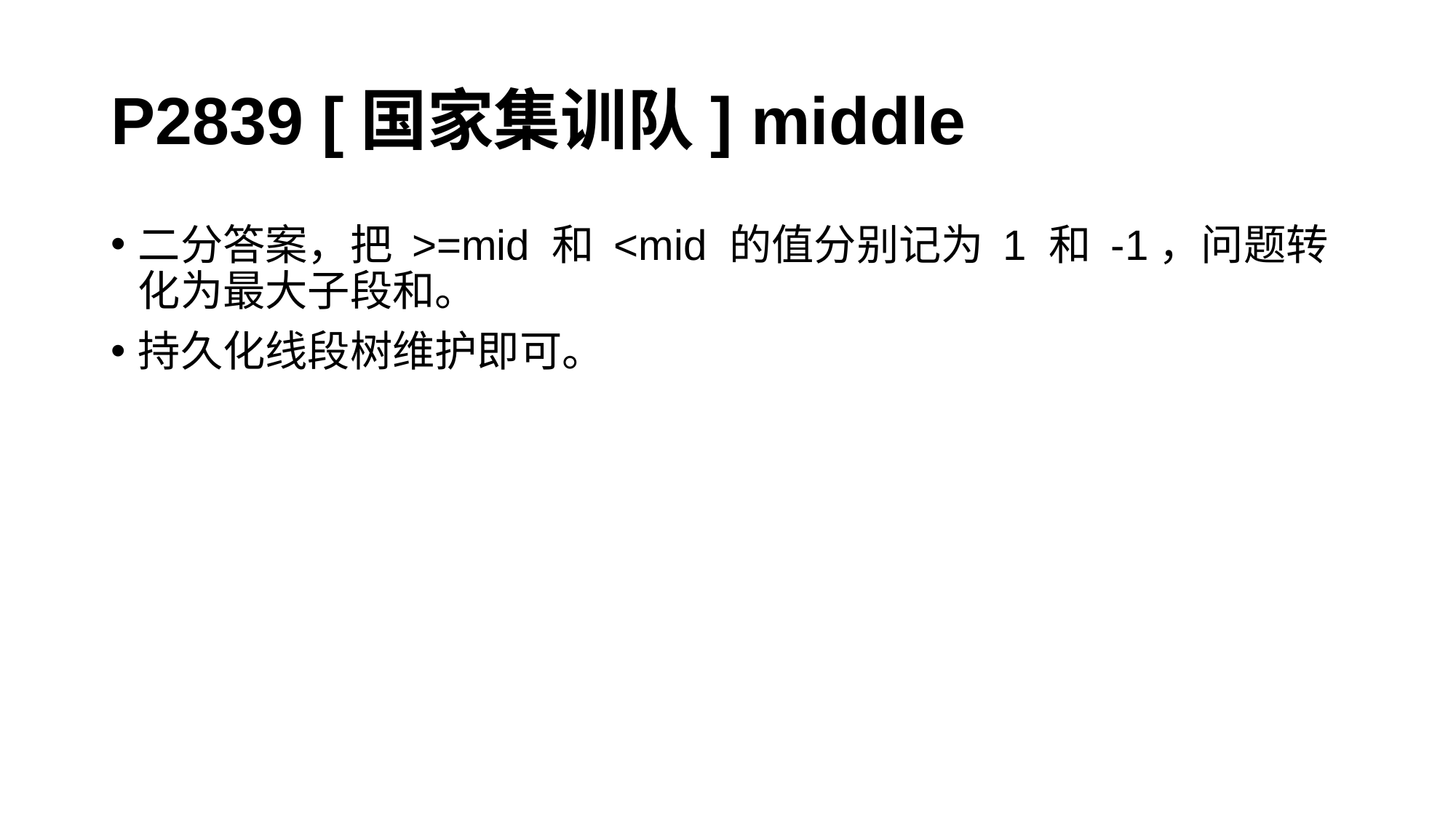

# P2839 [国家集训队] middle
二分答案，把 >=mid 和 <mid 的值分别记为 1 和 -1，问题转化为最大子段和。
持久化线段树维护即可。